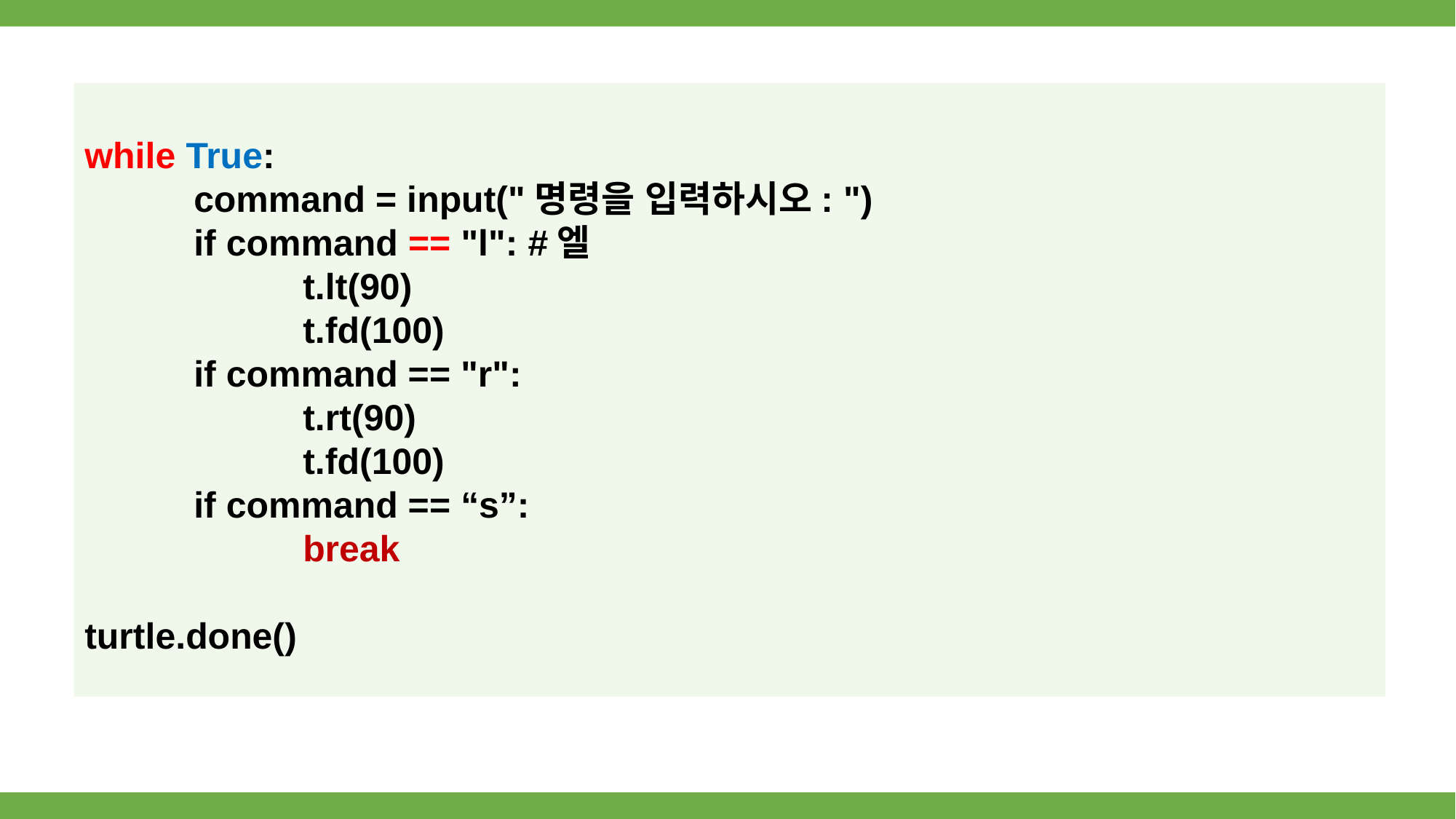

while True:
	command = input("명령을 입력하시오: ")
	if command == "l": #엘
		t.lt(90)
		t.fd(100)
	if command == "r":
		t.rt(90)
		t.fd(100)
	if command == “s”:
		break

turtle.done()